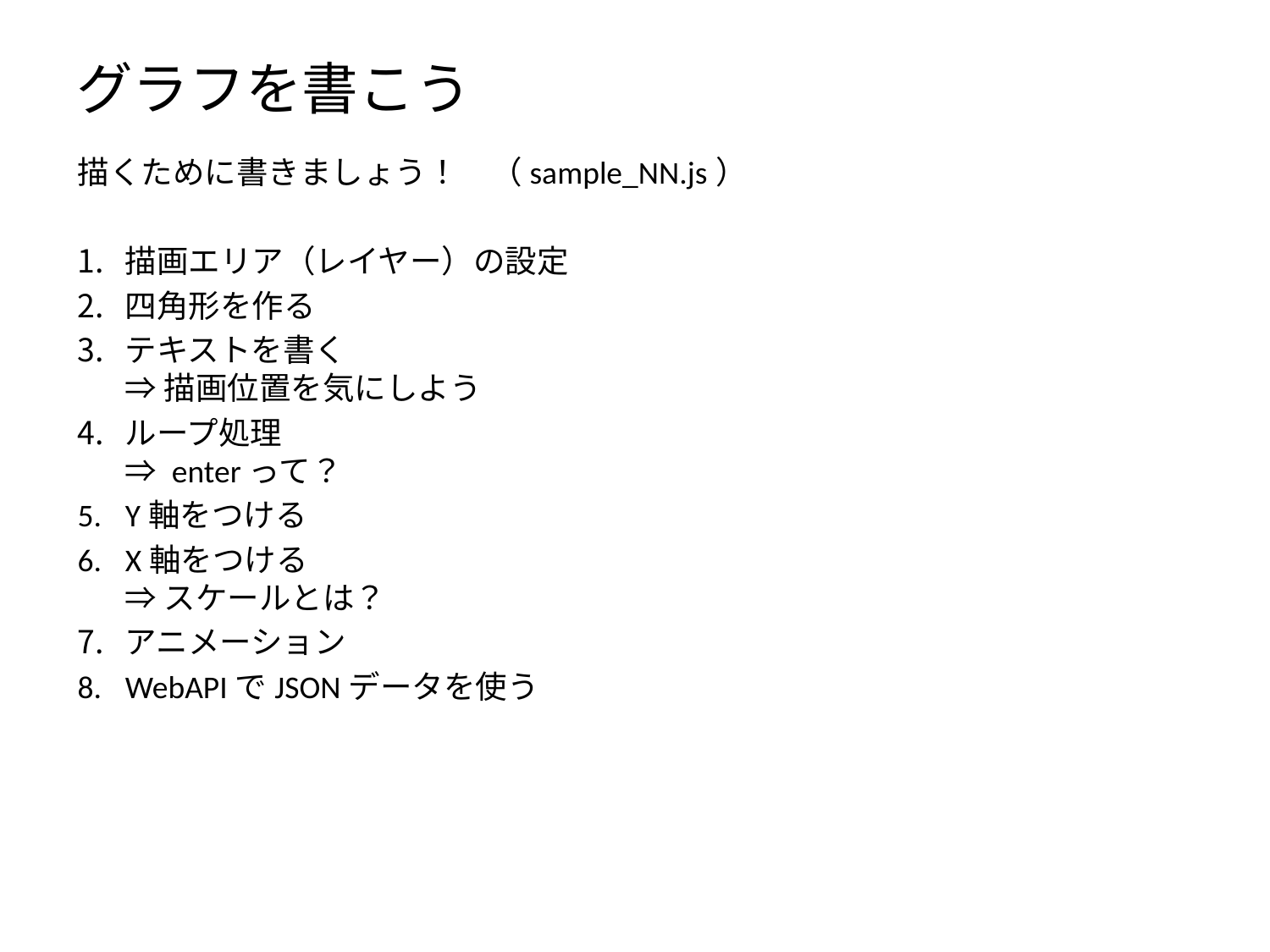

# グラフを書こう
描くために書きましょう！　（sample_NN.js）

描画エリア（レイヤー）の設定
四角形を作る
テキストを書く
⇒ 描画位置を気にしよう
ループ処理
⇒ enterって？
Y軸をつける
X軸をつける
⇒ スケールとは？
アニメーション
WebAPIでJSONデータを使う